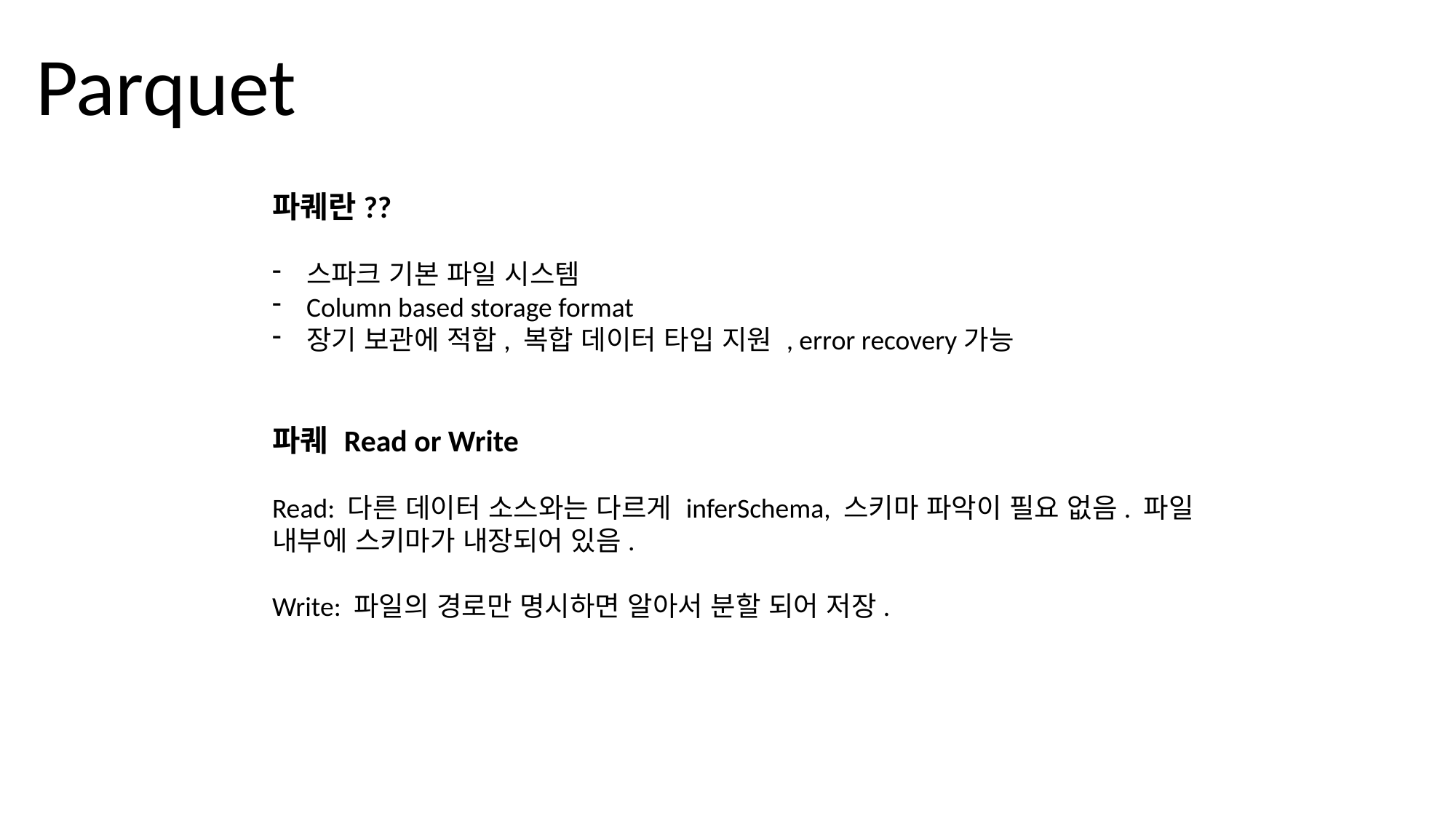

Parquet
파퀘란??

스파크 기본 파일 시스템
Column based storage format
장기 보관에 적합, 복합 데이터 타입 지원 , error recovery가능

파퀘 Read or Write

Read: 다른 데이터 소스와는 다르게 inferSchema, 스키마 파악이 필요 없음. 파일 내부에 스키마가 내장되어 있음.

Write: 파일의 경로만 명시하면 알아서 분할 되어 저장.